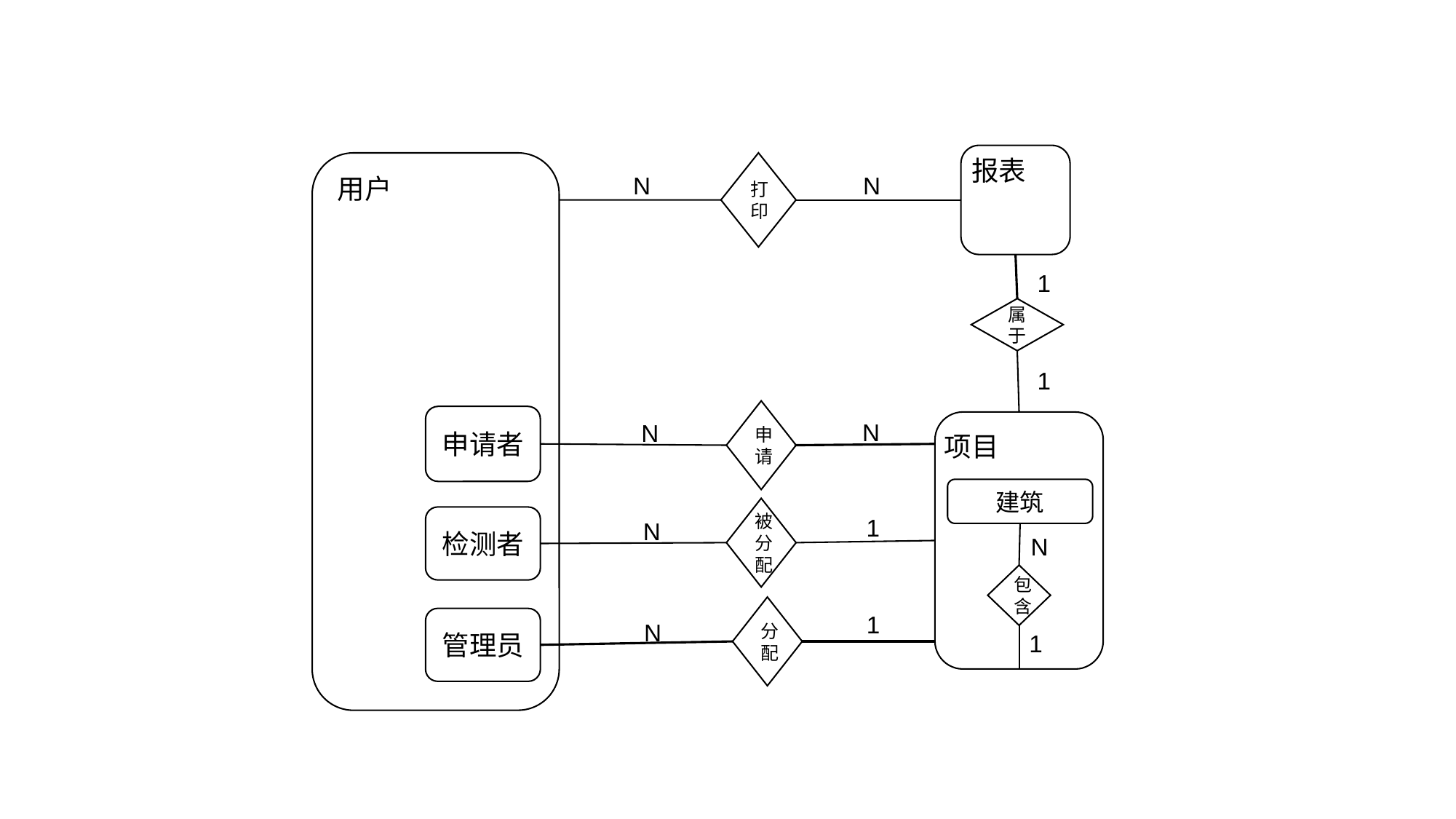

报表

打印
N
N
用户
1
属于
1
申请
申请者
N

N
项目
建筑
被分配
1
检测者
N
N
包含
分配
1
管理员
N
1